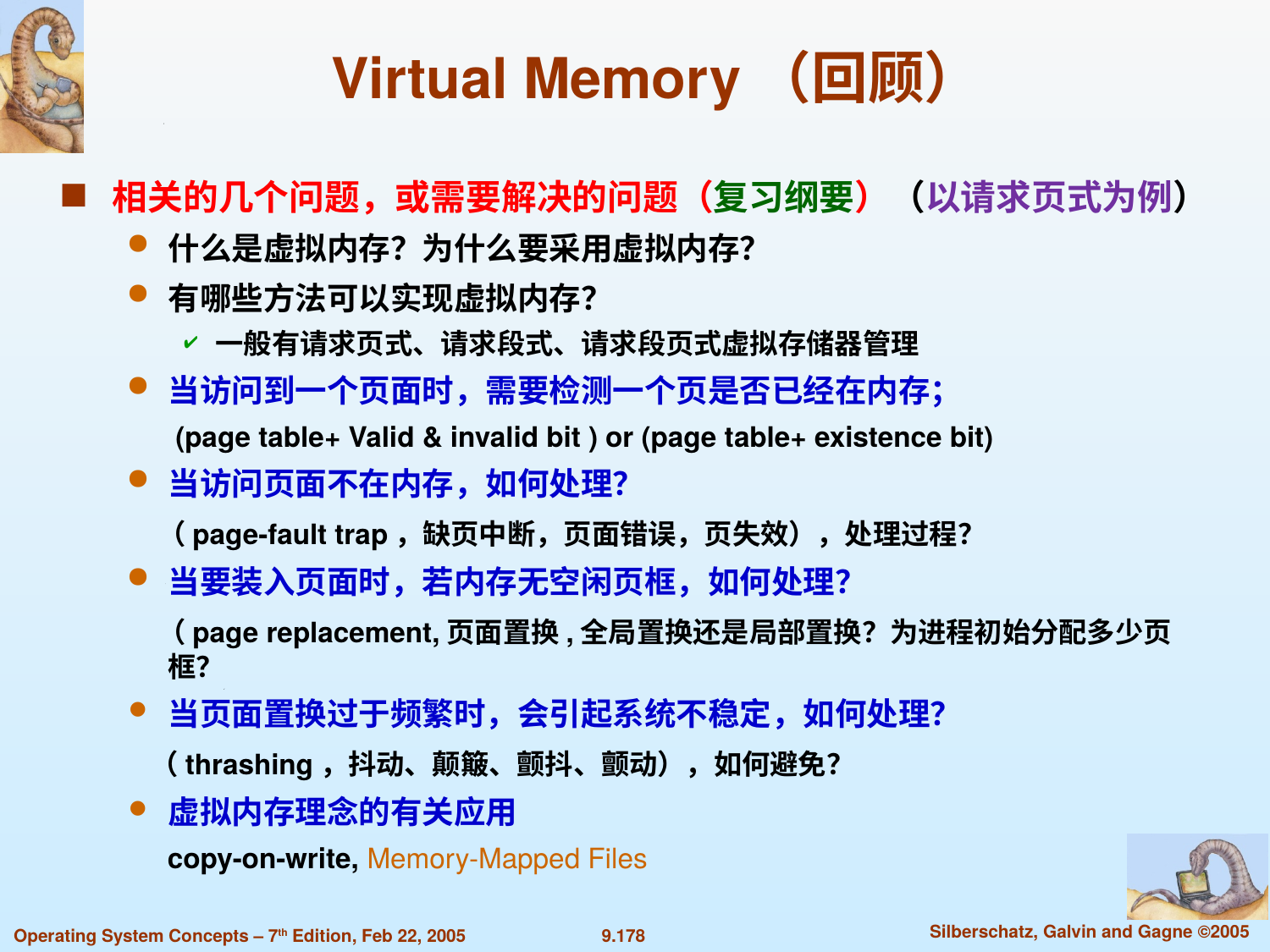

Virtual Memory（回顾）
相关的几个问题，或需要解决的问题（复习纲要）（以请求页式为例）
什么是虚拟内存？为什么要采用虚拟内存？
有哪些方法可以实现虚拟内存？
一般有请求页式、请求段式、请求段页式虚拟存储器管理
当访问到一个页面时，需要检测一个页是否已经在内存；
      (page table+ Valid & invalid bit ) or (page table+ existence bit)
当访问页面不在内存，如何处理？
   （page-fault trap，缺页中断，页面错误，页失效），处理过程？
当要装入页面时，若内存无空闲页框，如何处理？
   （page replacement,页面置换,全局置换还是局部置换？为进程初始分配多少页框？
当页面置换过于频繁时，会引起系统不稳定，如何处理？
  （thrashing，抖动、颠簸、颤抖、颤动），如何避免？
虚拟内存理念的有关应用
     copy-on-write, Memory-Mapped Files